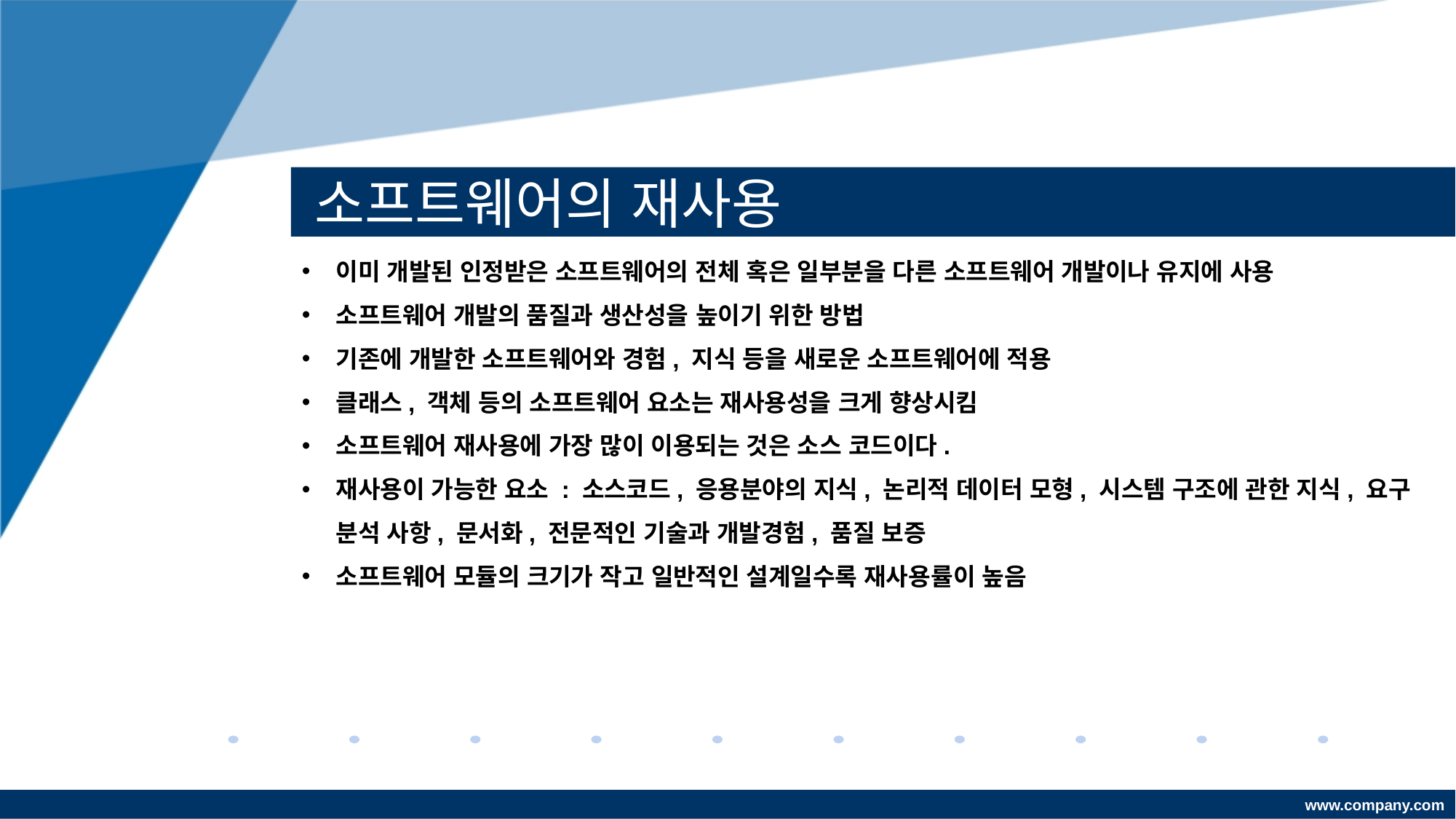

# 소프트웨어의 재사용
이미 개발된 인정받은 소프트웨어의 전체 혹은 일부분을 다른 소프트웨어 개발이나 유지에 사용
소프트웨어 개발의 품질과 생산성을 높이기 위한 방법
기존에 개발한 소프트웨어와 경험, 지식 등을 새로운 소프트웨어에 적용
클래스, 객체 등의 소프트웨어 요소는 재사용성을 크게 향상시킴
소프트웨어 재사용에 가장 많이 이용되는 것은 소스 코드이다.
재사용이 가능한 요소 : 소스코드, 응용분야의 지식, 논리적 데이터 모형, 시스템 구조에 관한 지식, 요구 분석 사항, 문서화, 전문적인 기술과 개발경험, 품질 보증
소프트웨어 모듈의 크기가 작고 일반적인 설계일수록 재사용률이 높음